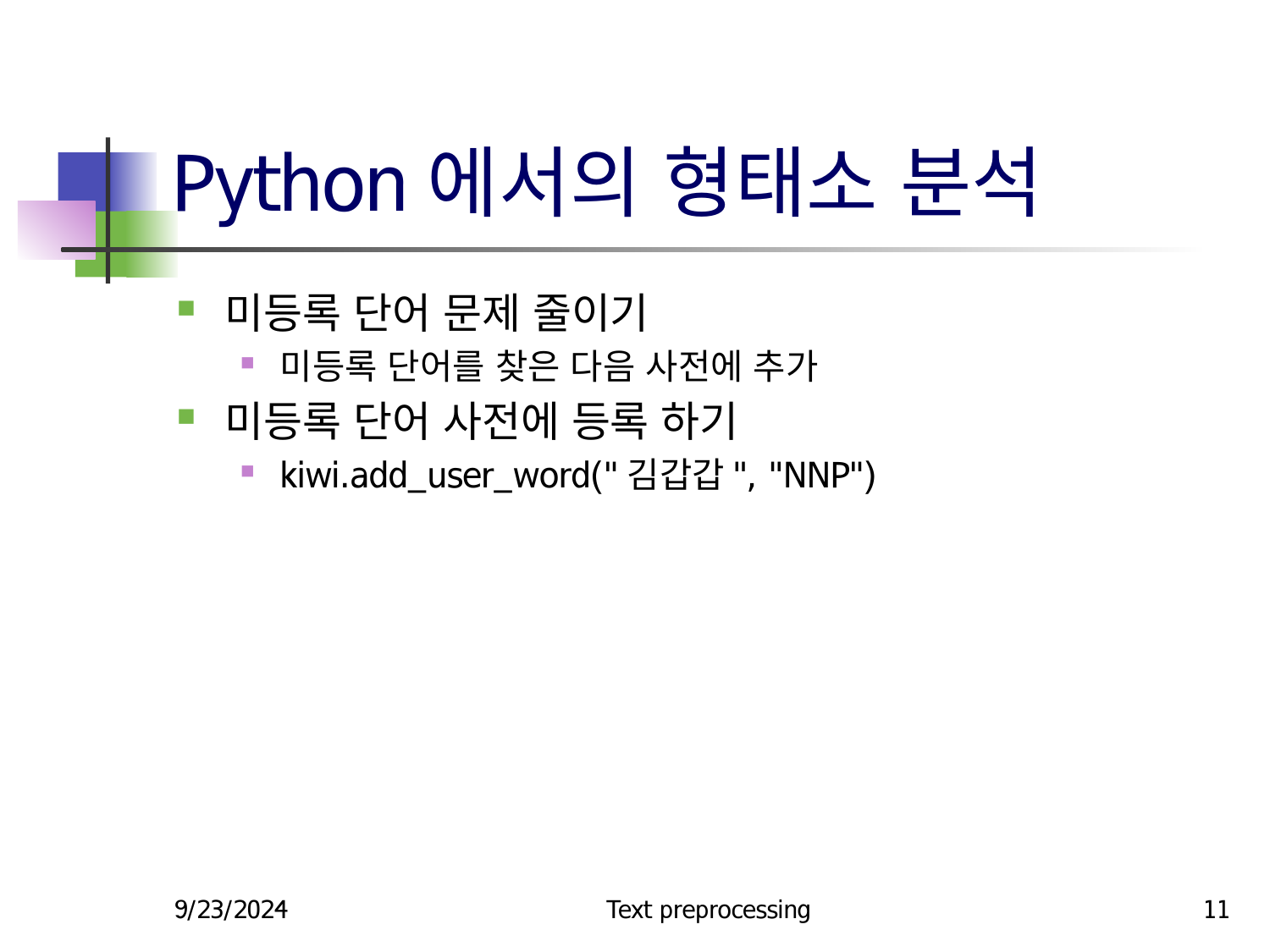

# Python에서의 형태소 분석
미등록 단어 문제 줄이기
미등록 단어를 찾은 다음 사전에 추가
미등록 단어 사전에 등록 하기
kiwi.add_user_word("김갑갑", "NNP")
9/23/2024
Text preprocessing
11